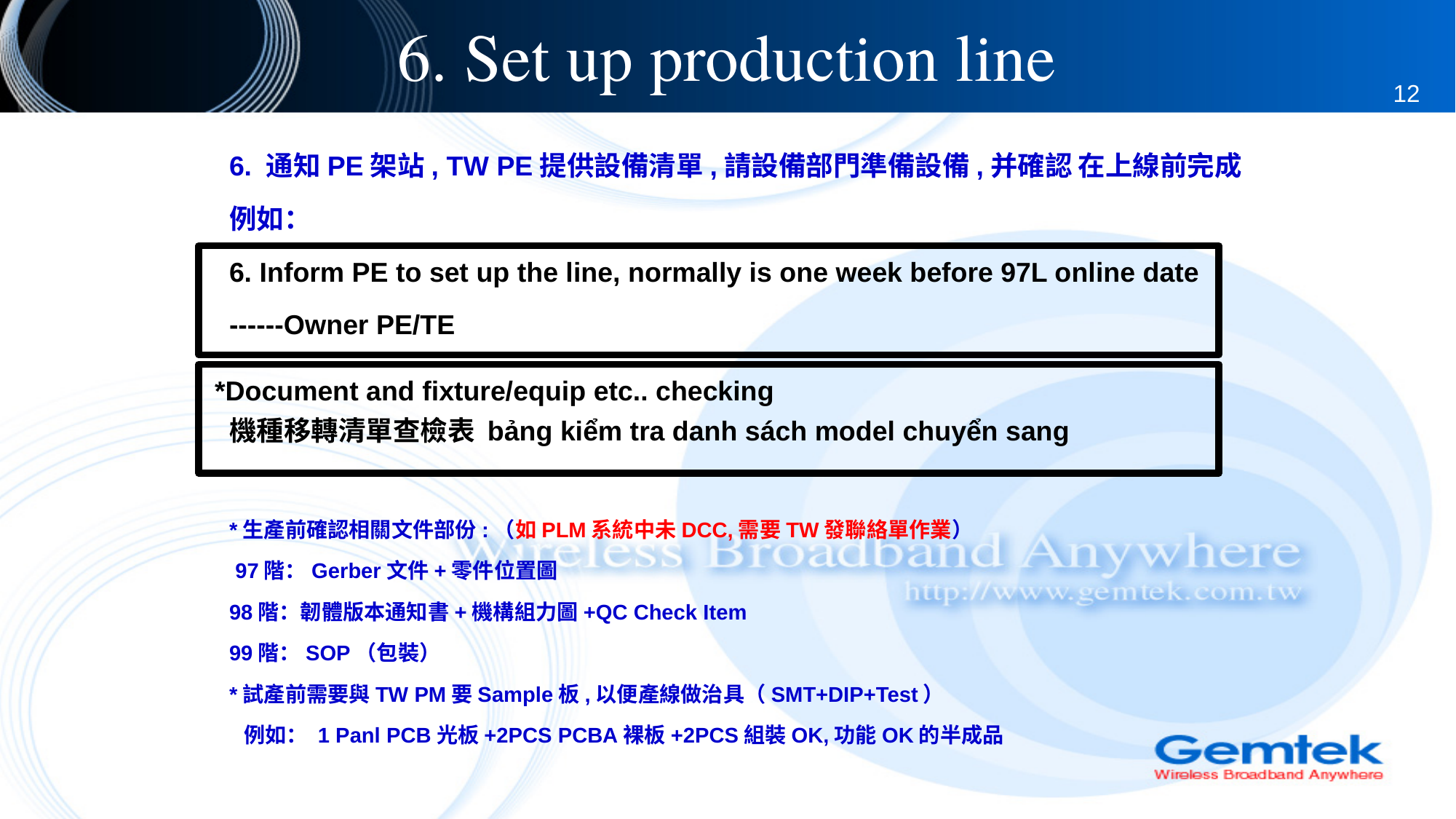

# 6. Set up production line
12
6. 通知PE架站, TW PE提供設備清單,請設備部門準備設備,并確認 在上線前完成
例如：
6. Inform PE to set up the line, normally is one week before 97L online date
------Owner PE/TE

機種移轉清單查檢表 bảng kiểm tra danh sách model chuyển sang

*生產前確認相關文件部份:（如PLM系統中未DCC,需要TW發聯絡單作業）
 97階：Gerber文件+零件位置圖
98階：韌體版本通知書+機構組力圖+QC Check Item
99階：SOP（包裝）
*試產前需要與TW PM要Sample板,以便產線做治具（SMT+DIP+Test）
  例如： 1 Panl PCB光板+2PCS PCBA裸板+2PCS組裝OK,功能OK的半成品

*Document and fixture/equip etc.. checking